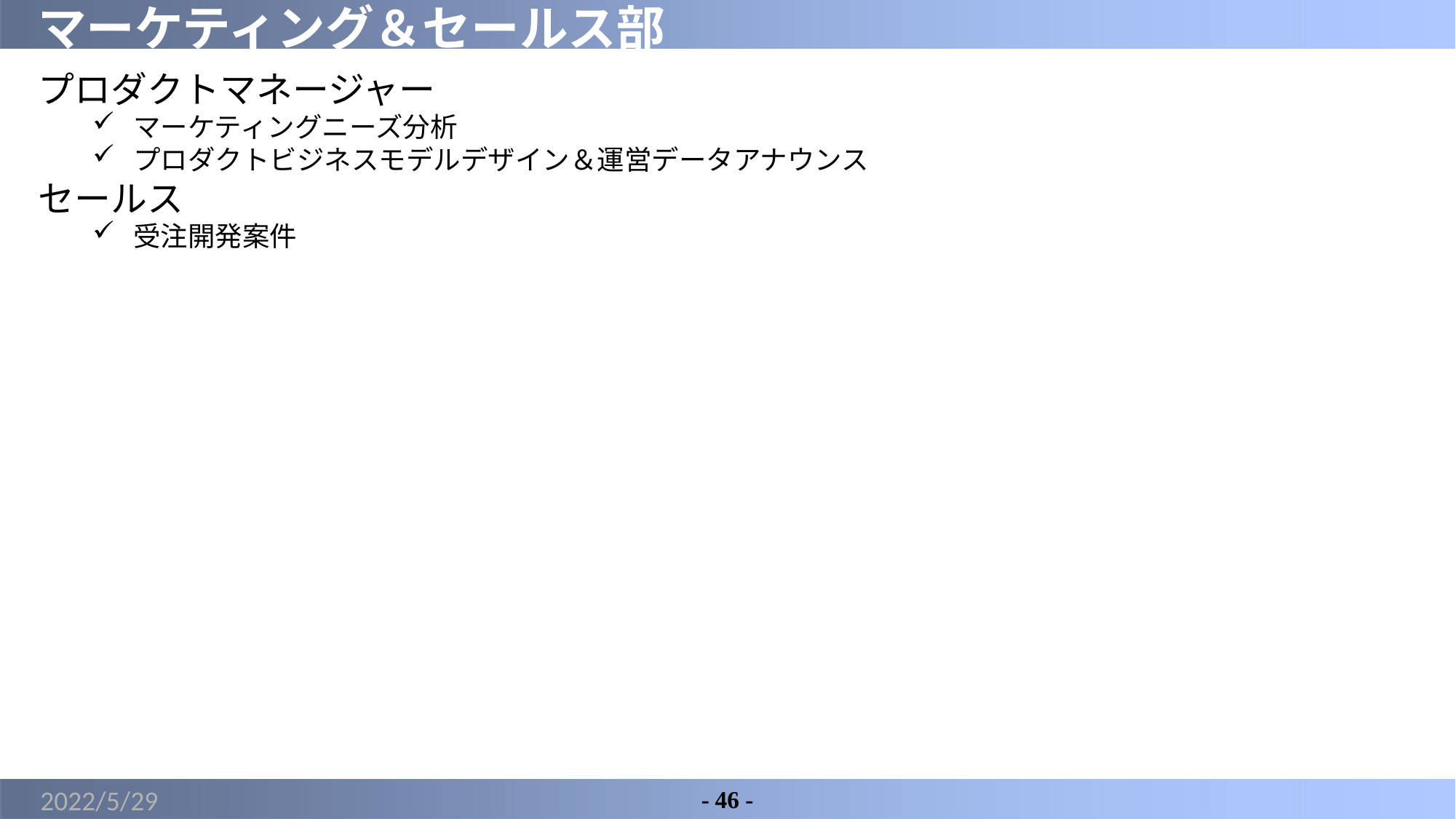

# マーケティング＆セールス部
プロダクトマネージャー
マーケティングニーズ分析
プロダクトビジネスモデルデザイン＆運営データアナウンス
セールス
受注開発案件

2022/5/29
- 46 -